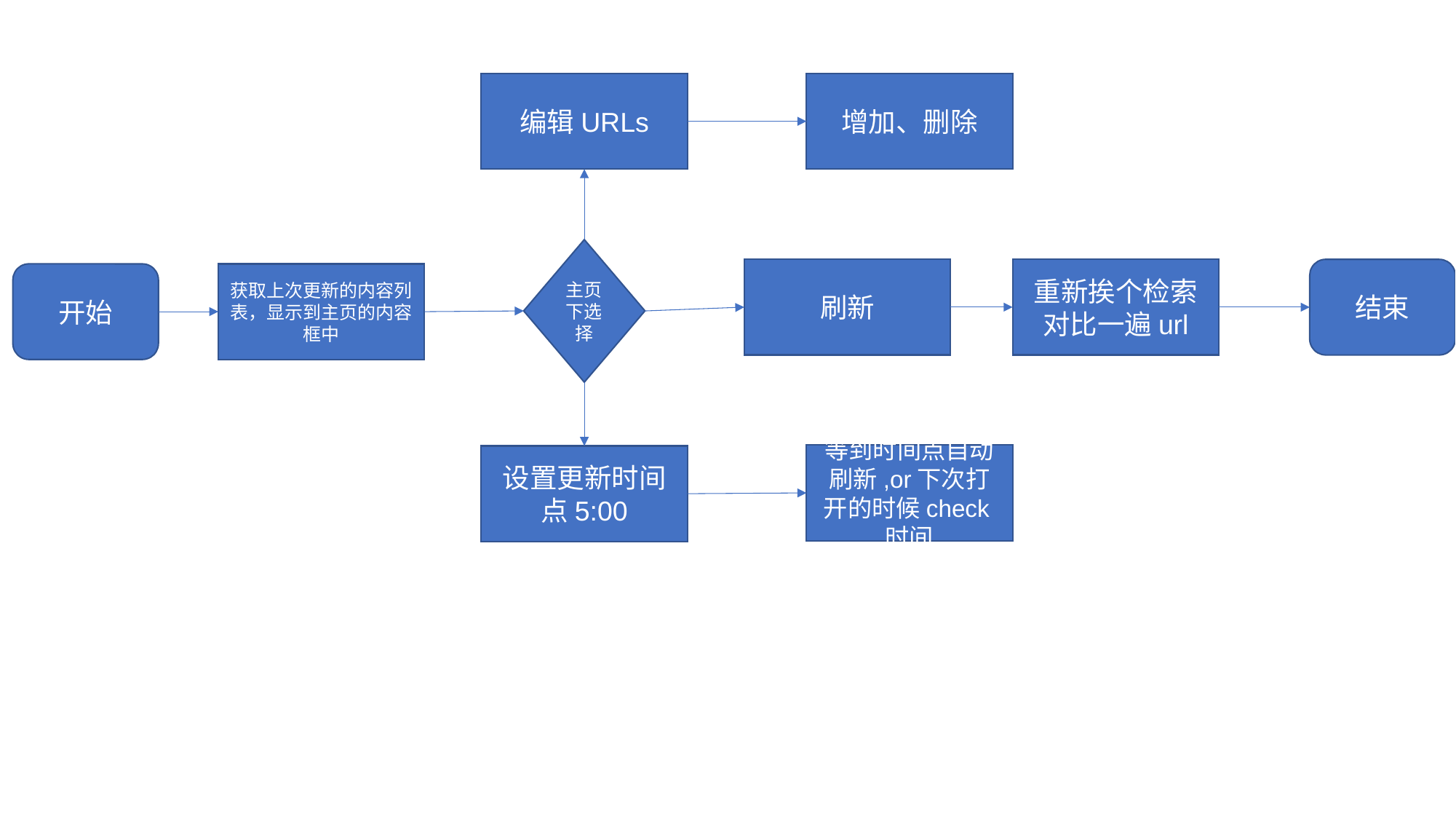

编辑URLs
增加、删除
主页下选择
刷新
重新挨个检索对比一遍url
结束
开始
获取上次更新的内容列表，显示到主页的内容框中
等到时间点自动刷新,or下次打开的时候check时间
设置更新时间点5:00